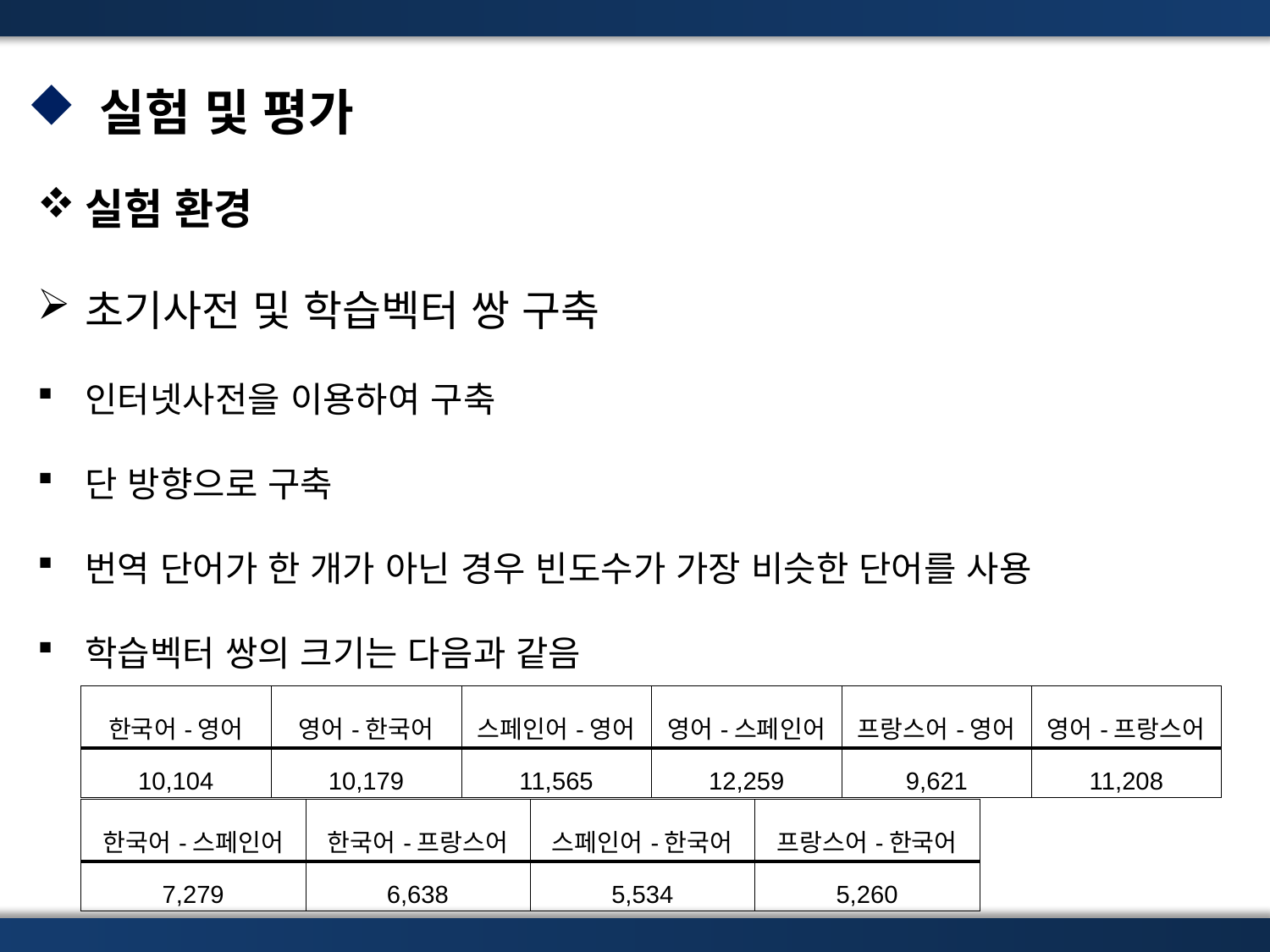

실험 및 평가

실험 환경

초기사전 및 학습벡터 쌍 구축

인터넷사전을 이용하여 구축

단 방향으로 구축

번역 단어가 한 개가 아닌 경우 빈도수가 가장 비슷한 단어를 사용

학습벡터 쌍의 크기는 다음과 같음

| 한국어-영어 | 영어-한국어 | 스페인어-영어 | 영어-스페인어 | 프랑스어-영어 | 영어-프랑스어 |
| --- | --- | --- | --- | --- | --- |
| 10,104 | 10,179 | 11,565 | 12,259 | 9,621 | 11,208 |
| 한국어-스페인어 | 한국어-프랑스어 | 스페인어-한국어 | 프랑스어-한국어 |
| --- | --- | --- | --- |
| 7,279 | 6,638 | 5,534 | 5,260 |